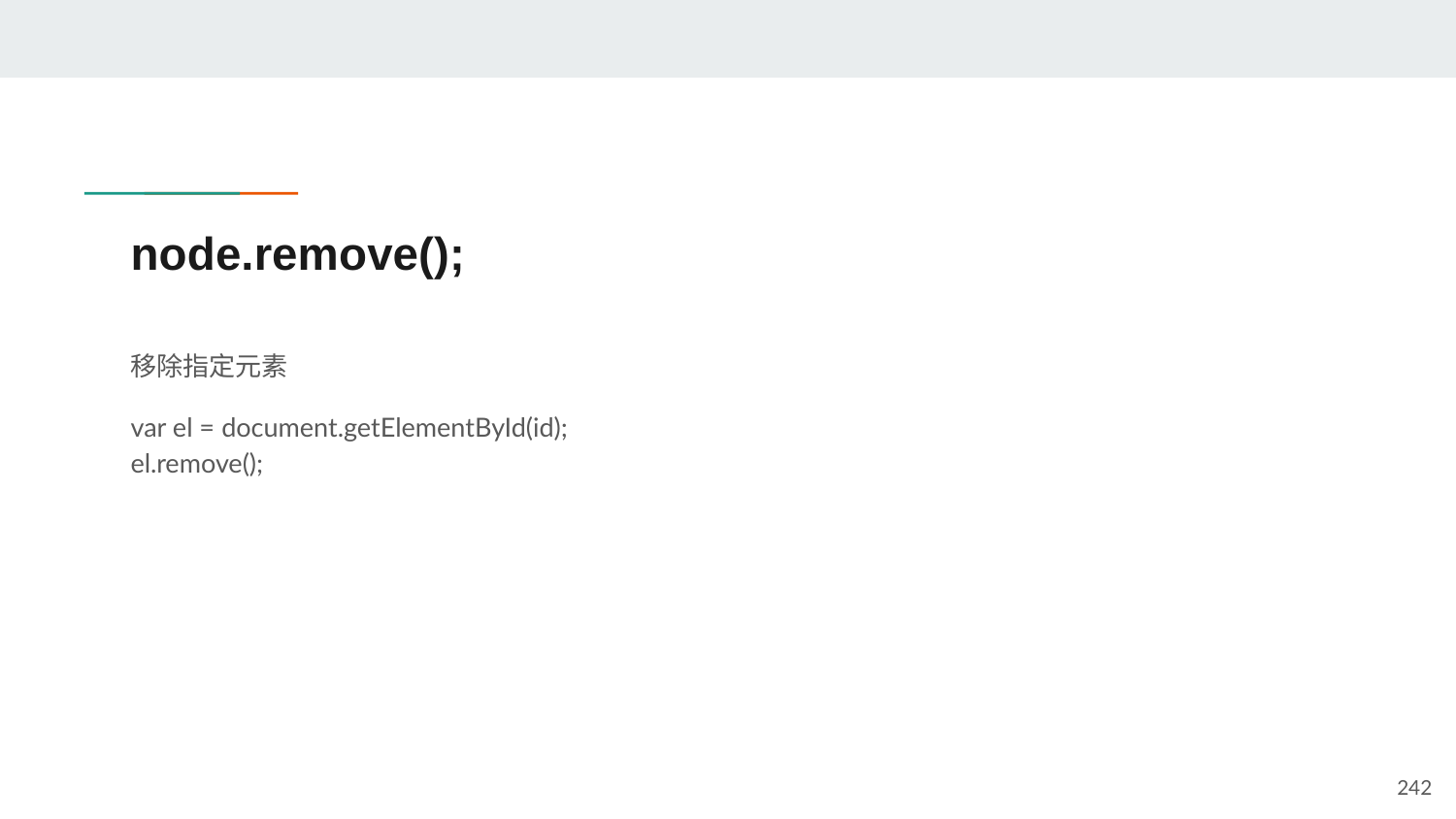

# node.remove();
移除指定元素
var el = document.getElementById(id);
el.remove();

242